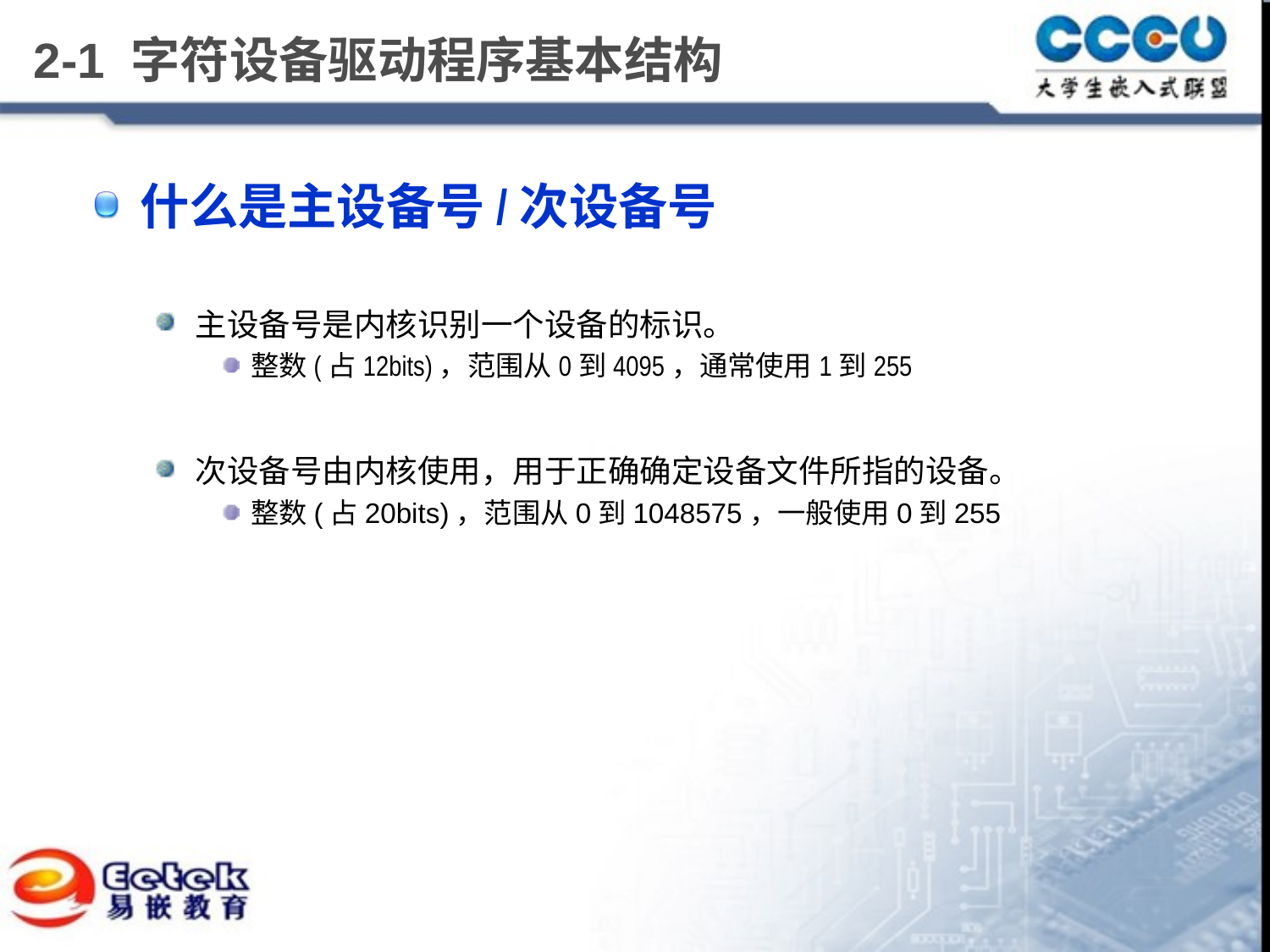

# 2-1 字符设备驱动程序基本结构
什么是主设备号/次设备号

主设备号是内核识别一个设备的标识。
整数(占12bits)，范围从0到4095，通常使用1到255

次设备号由内核使用，用于正确确定设备文件所指的设备。
整数(占20bits)，范围从0到1048575，一般使用0到255